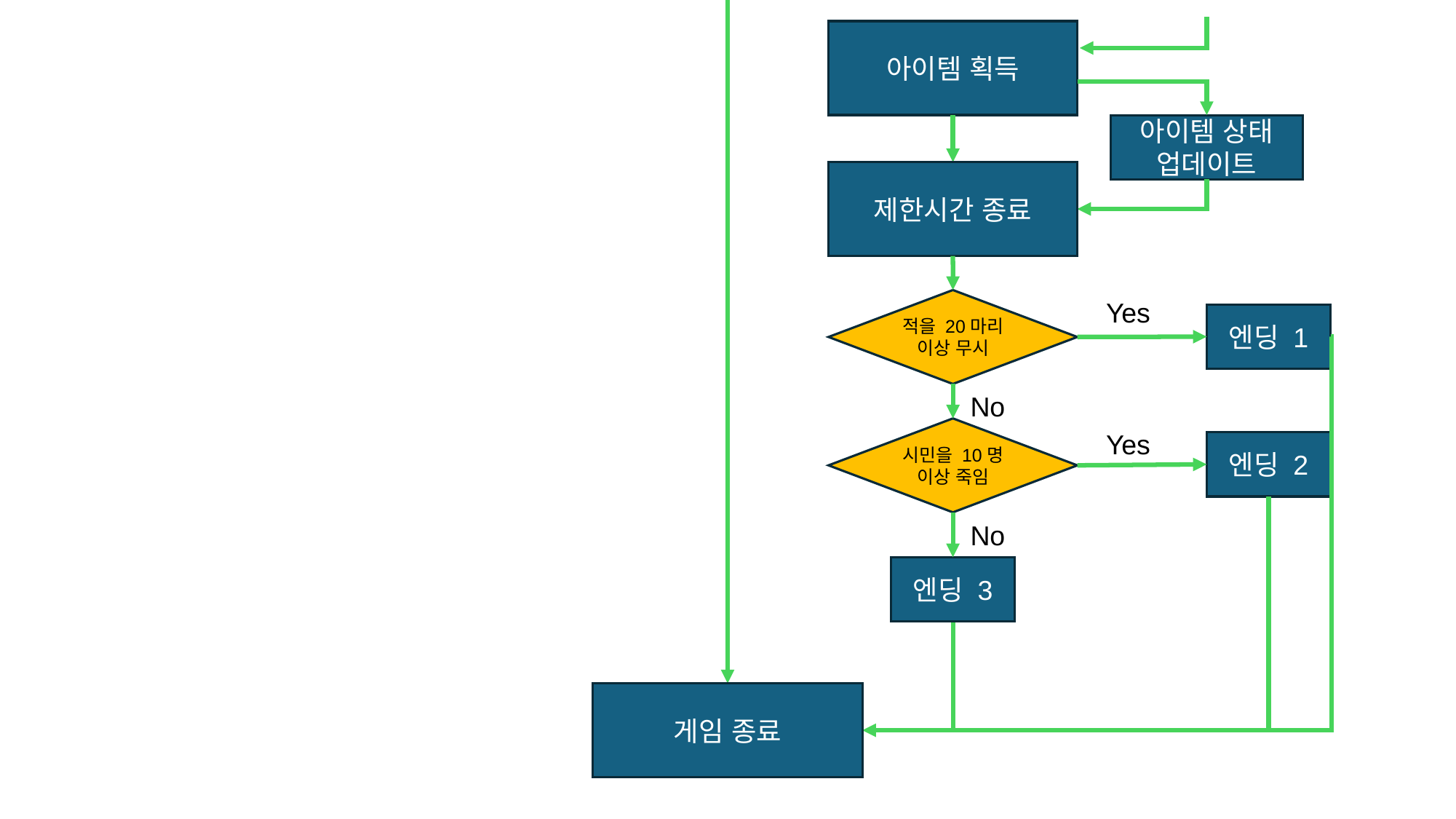

아이템 획득
아이템 상태 업데이트
제한시간 종료
적을 20마리 이상 무시
Yes
엔딩 1
No
시민을 10명 이상 죽임
Yes
엔딩 2
No
엔딩 3
게임 종료